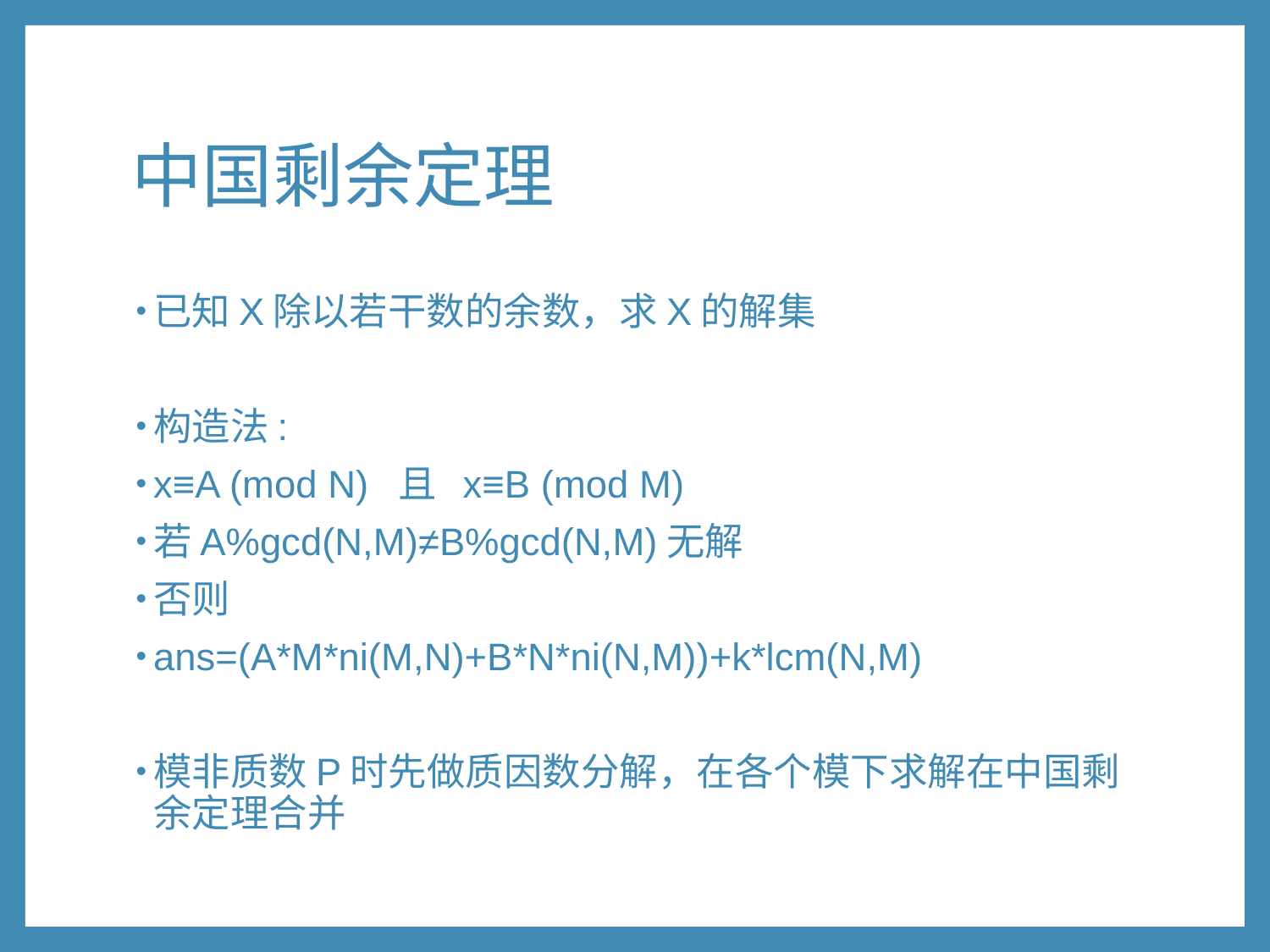

# 中国剩余定理
已知X除以若干数的余数，求X的解集

构造法:
x≡A (mod N)  且  x≡B (mod M)
若A%gcd(N,M)≠B%gcd(N,M)无解
否则
ans=(A*M*ni(M,N)+B*N*ni(N,M))+k*lcm(N,M)

模非质数P时先做质因数分解，在各个模下求解在中国剩余定理合并